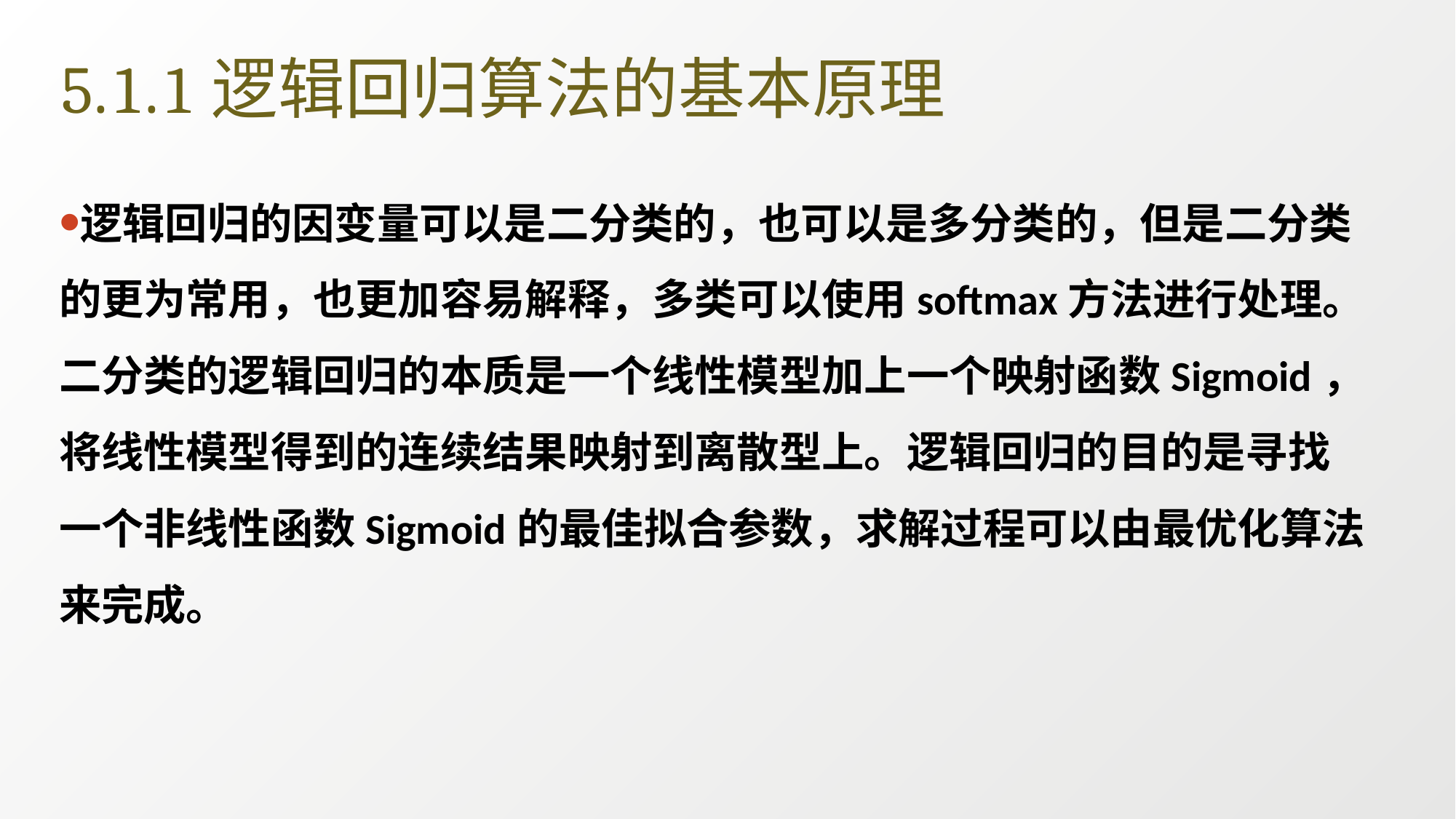

# 5.1.1逻辑回归算法的基本原理
逻辑回归的因变量可以是二分类的，也可以是多分类的，但是二分类的更为常用，也更加容易解释，多类可以使用softmax方法进行处理。二分类的逻辑回归的本质是一个线性模型加上一个映射函数Sigmoid，将线性模型得到的连续结果映射到离散型上。逻辑回归的目的是寻找一个非线性函数Sigmoid的最佳拟合参数，求解过程可以由最优化算法来完成。